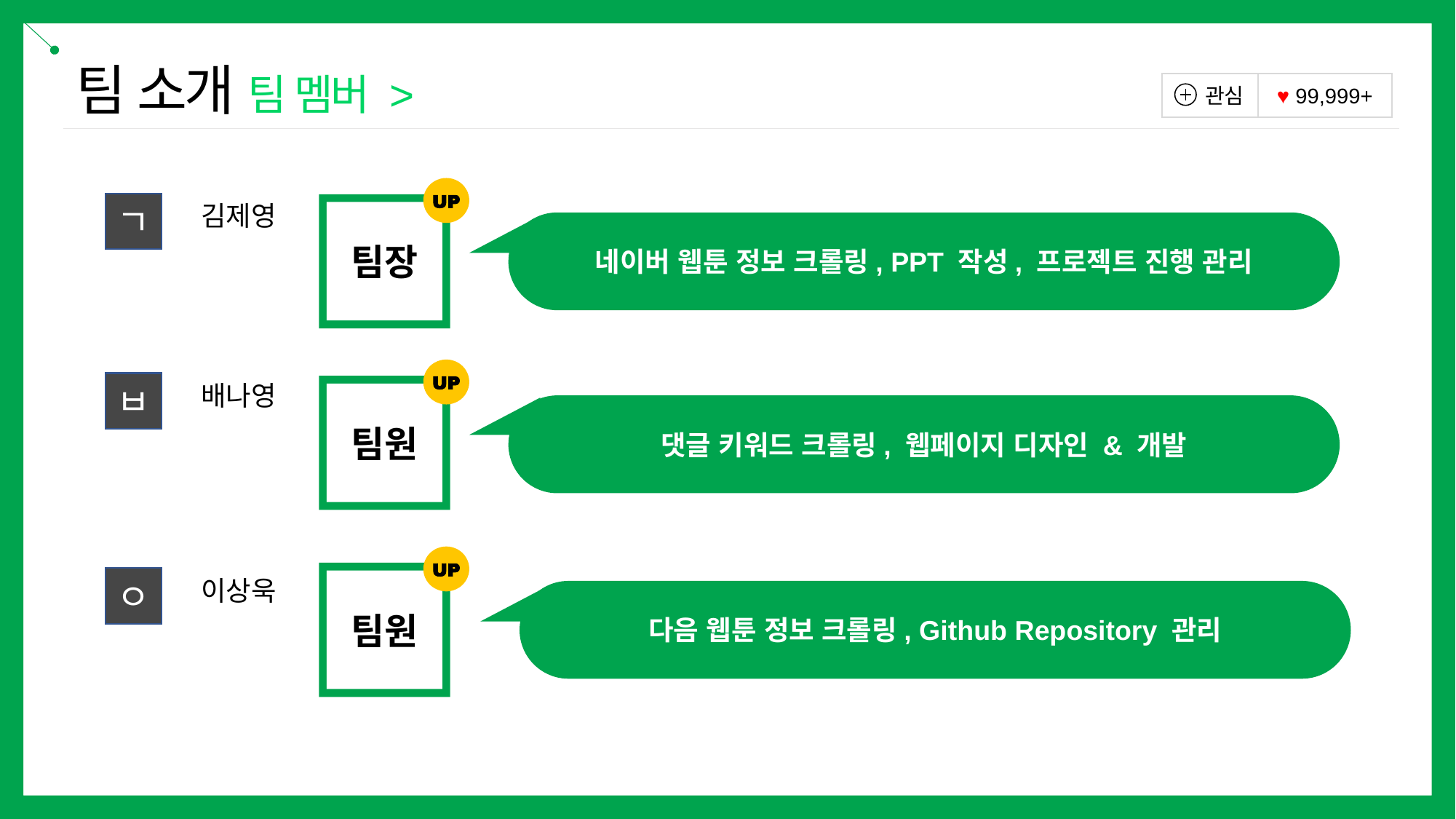

팀 소개 팀 멤버 >
    관심

♥ 99,999+
UP

팀장
ㄱ
김제영

네이버 웹툰 정보 크롤링, PPT 작성, 프로젝트 진행 관리
UP

팀원
배나영
ㅂ

댓글 키워드 크롤링, 웹페이지 디자인 & 개발
UP

팀원
ㅇ
이상욱

다음 웹툰 정보 크롤링, Github Repository 관리